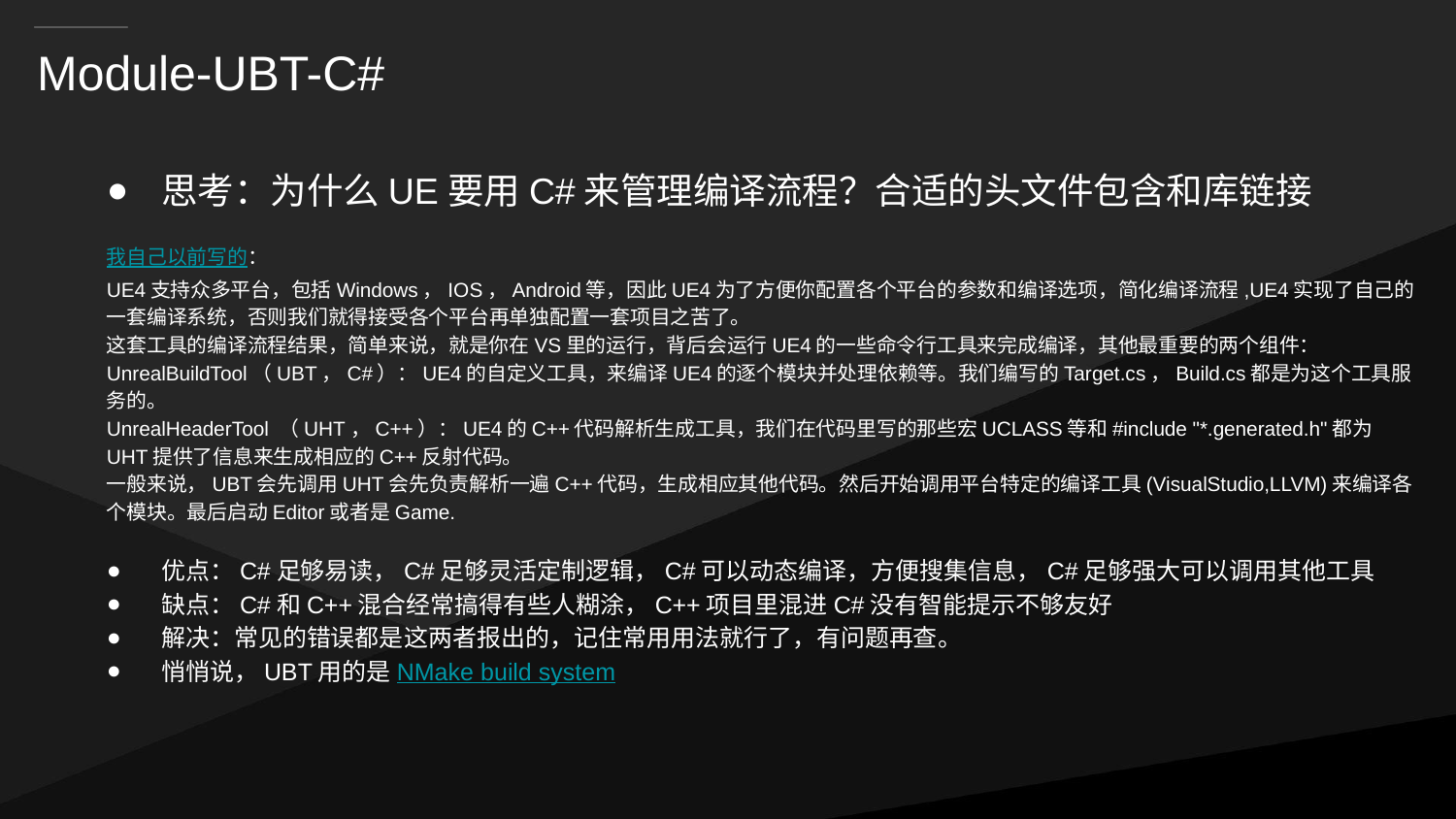

# Module-UBT-C#

思考：为什么UE要用C#来管理编译流程？合适的头文件包含和库链接

我自己以前写的：
UE4支持众多平台，包括Windows，IOS，Android等，因此UE4为了方便你配置各个平台的参数和编译选项，简化编译流程,UE4实现了自己的一套编译系统，否则我们就得接受各个平台再单独配置一套项目之苦了。
这套工具的编译流程结果，简单来说，就是你在VS里的运行，背后会运行UE4的一些命令行工具来完成编译，其他最重要的两个组件：
UnrealBuildTool（UBT，C#）：UE4的自定义工具，来编译UE4的逐个模块并处理依赖等。我们编写的Target.cs，Build.cs都是为这个工具服务的。
UnrealHeaderTool （UHT，C++）：UE4的C++代码解析生成工具，我们在代码里写的那些宏UCLASS等和#include "*.generated.h"都为UHT提供了信息来生成相应的C++反射代码。
一般来说，UBT会先调用UHT会先负责解析一遍C++代码，生成相应其他代码。然后开始调用平台特定的编译工具(VisualStudio,LLVM)来编译各个模块。最后启动Editor或者是Game.

优点：C#足够易读，C#足够灵活定制逻辑，C#可以动态编译，方便搜集信息，C#足够强大可以调用其他工具
缺点：C#和C++混合经常搞得有些人糊涂，C++项目里混进C#没有智能提示不够友好
解决：常见的错误都是这两者报出的，记住常用用法就行了，有问题再查。
悄悄说，UBT用的是NMake build system